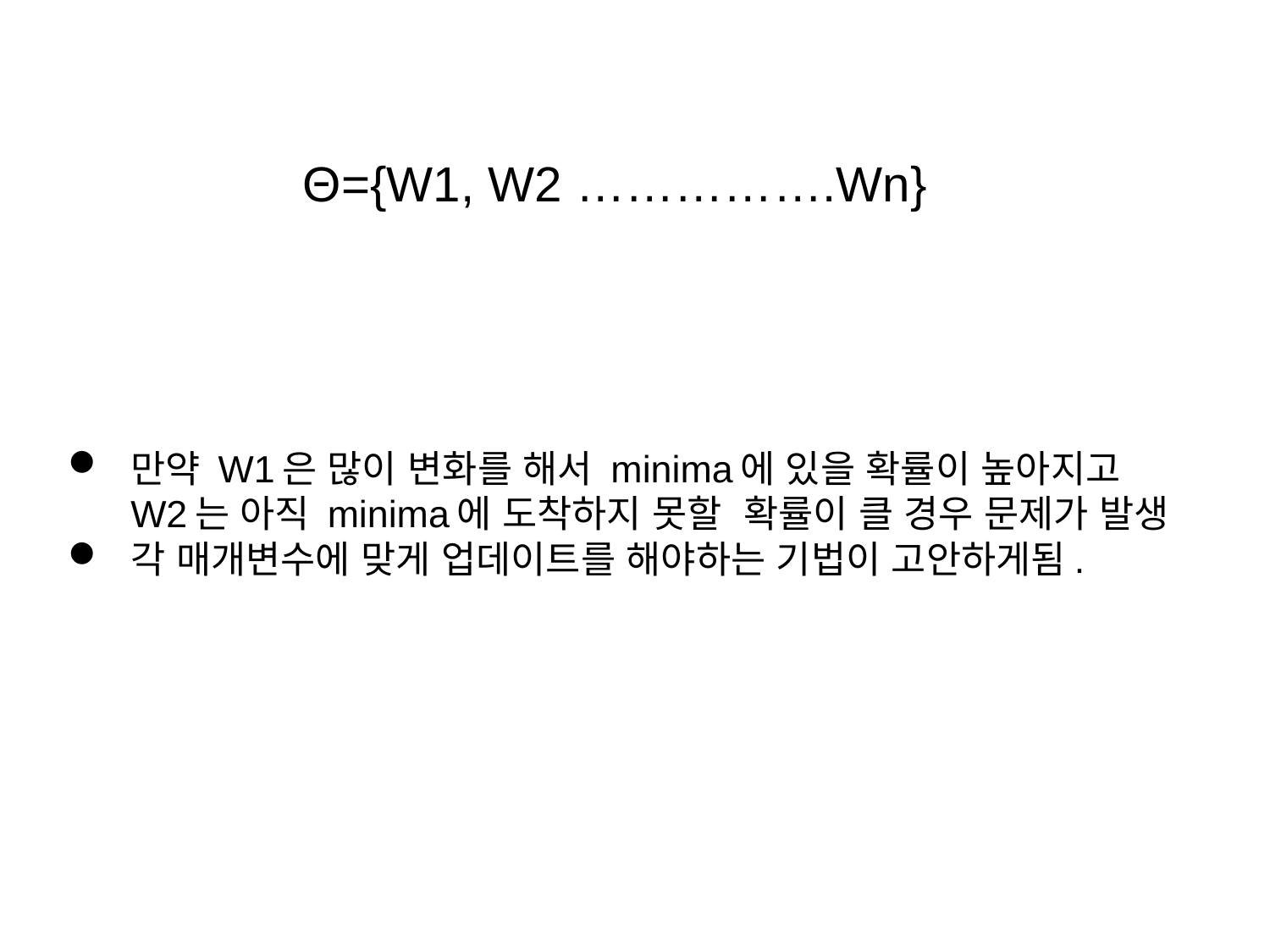

# Θ={W1, W2 …………….Wn}
만약 W1은 많이 변화를 해서 minima에 있을 확률이 높아지고 W2는 아직 minima에 도착하지 못할  확률이 클 경우 문제가 발생
각 매개변수에 맞게 업데이트를 해야하는 기법이 고안하게됨.